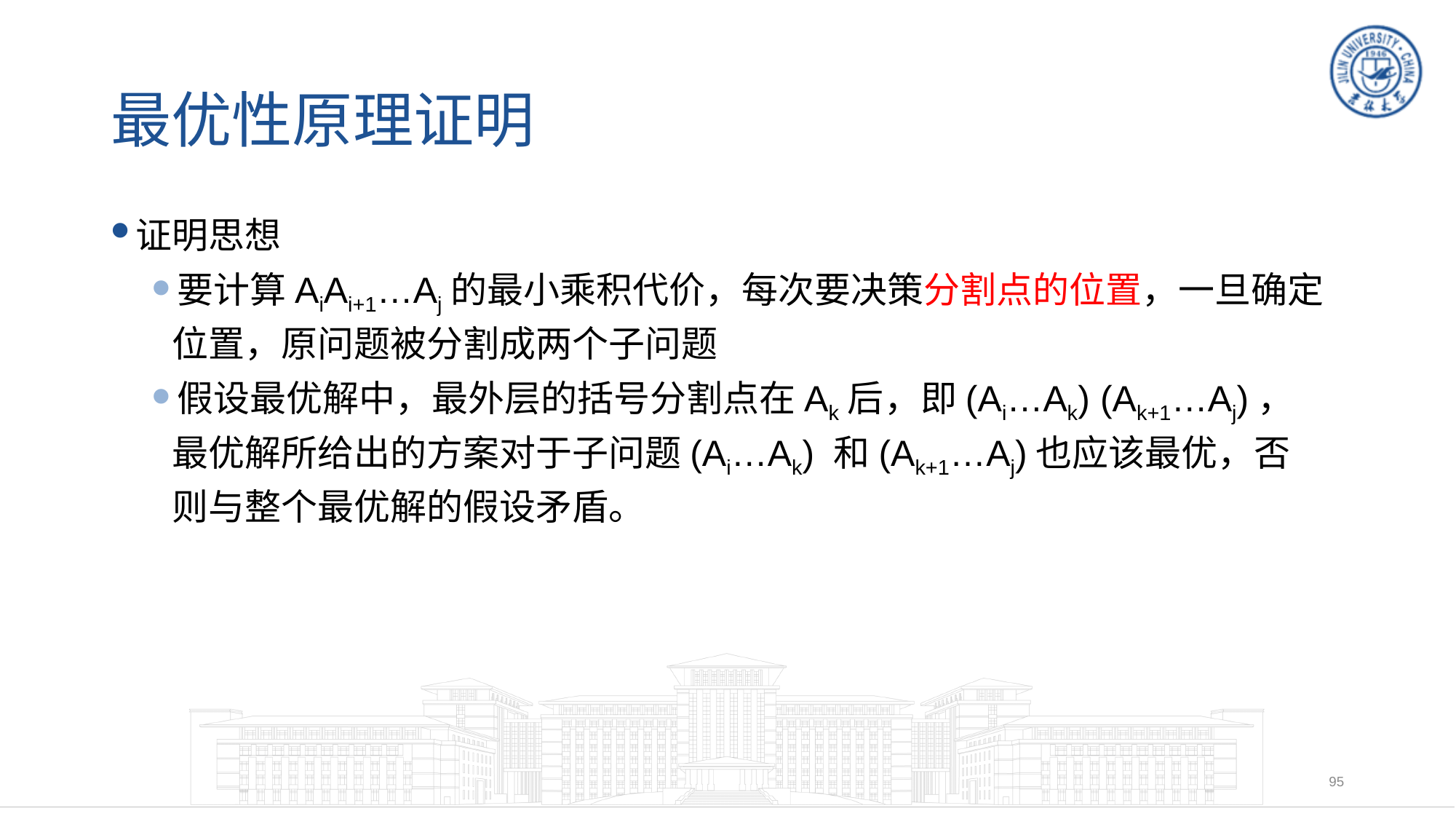

# 最优性原理证明
证明思想
要计算AiAi+1…Aj的最小乘积代价，每次要决策分割点的位置，一旦确定位置，原问题被分割成两个子问题
假设最优解中，最外层的括号分割点在Ak后，即(Ai…Ak) (Ak+1…Aj)，最优解所给出的方案对于子问题(Ai…Ak) 和(Ak+1…Aj)也应该最优，否则与整个最优解的假设矛盾。

95